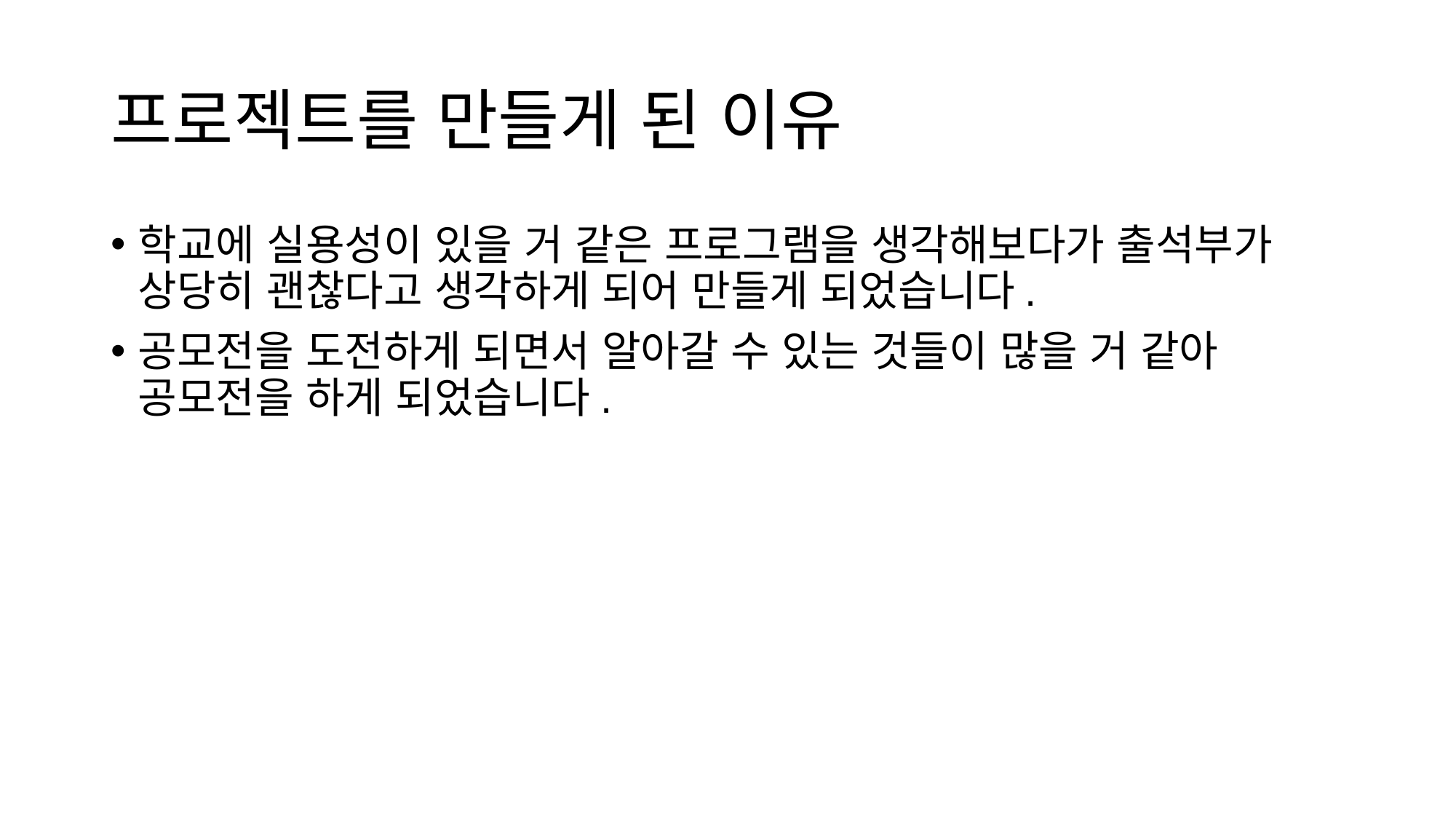

# 프로젝트를 만들게 된 이유
학교에 실용성이 있을 거 같은 프로그램을 생각해보다가 출석부가 상당히 괜찮다고 생각하게 되어 만들게 되었습니다.
공모전을 도전하게 되면서 알아갈 수 있는 것들이 많을 거 같아 공모전을 하게 되었습니다.